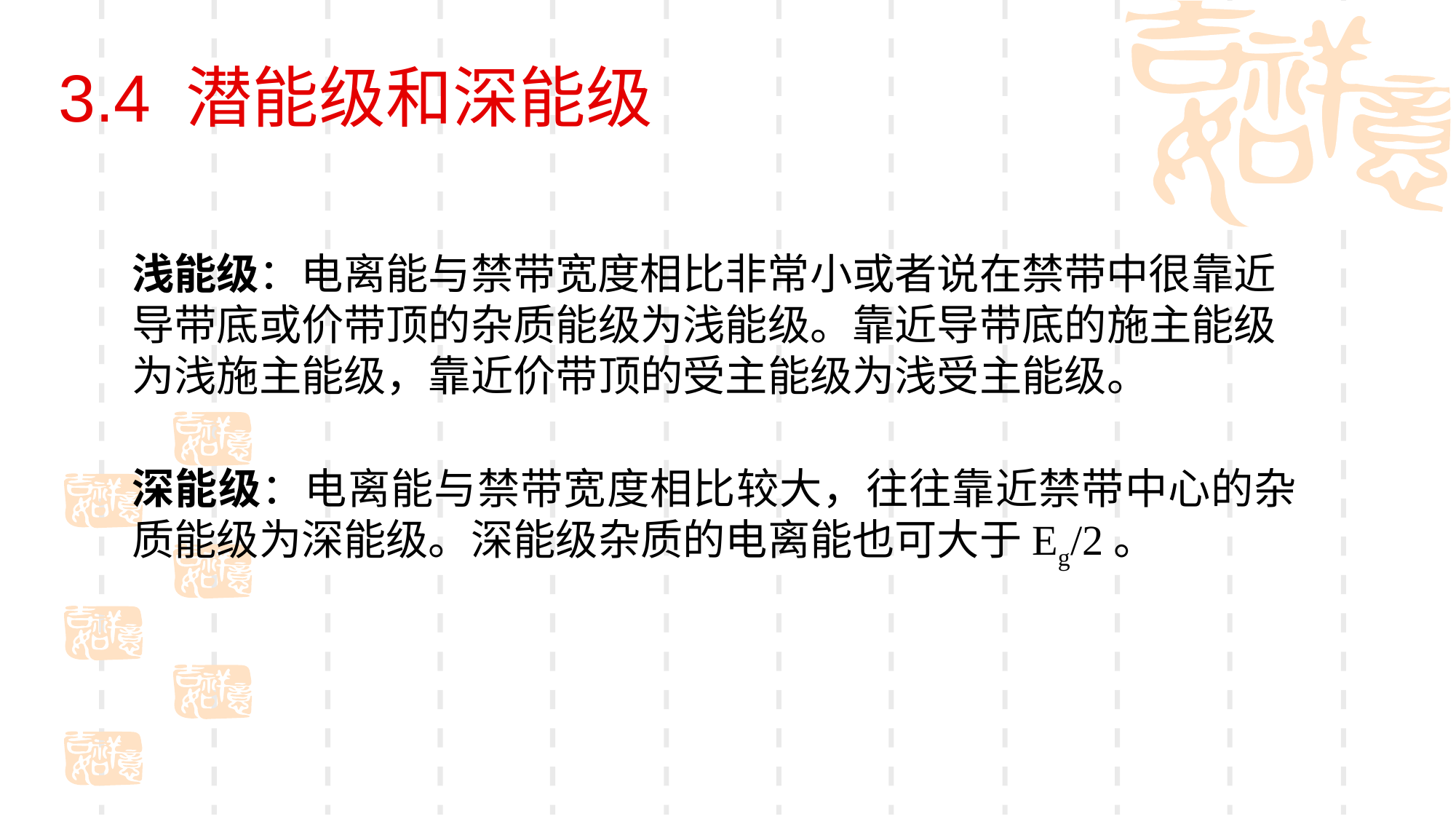

# 3.4 潜能级和深能级
浅能级：电离能与禁带宽度相比非常小或者说在禁带中很靠近导带底或价带顶的杂质能级为浅能级。靠近导带底的施主能级为浅施主能级，靠近价带顶的受主能级为浅受主能级。
深能级：电离能与禁带宽度相比较大，往往靠近禁带中心的杂质能级为深能级。深能级杂质的电离能也可大于Eg/2。